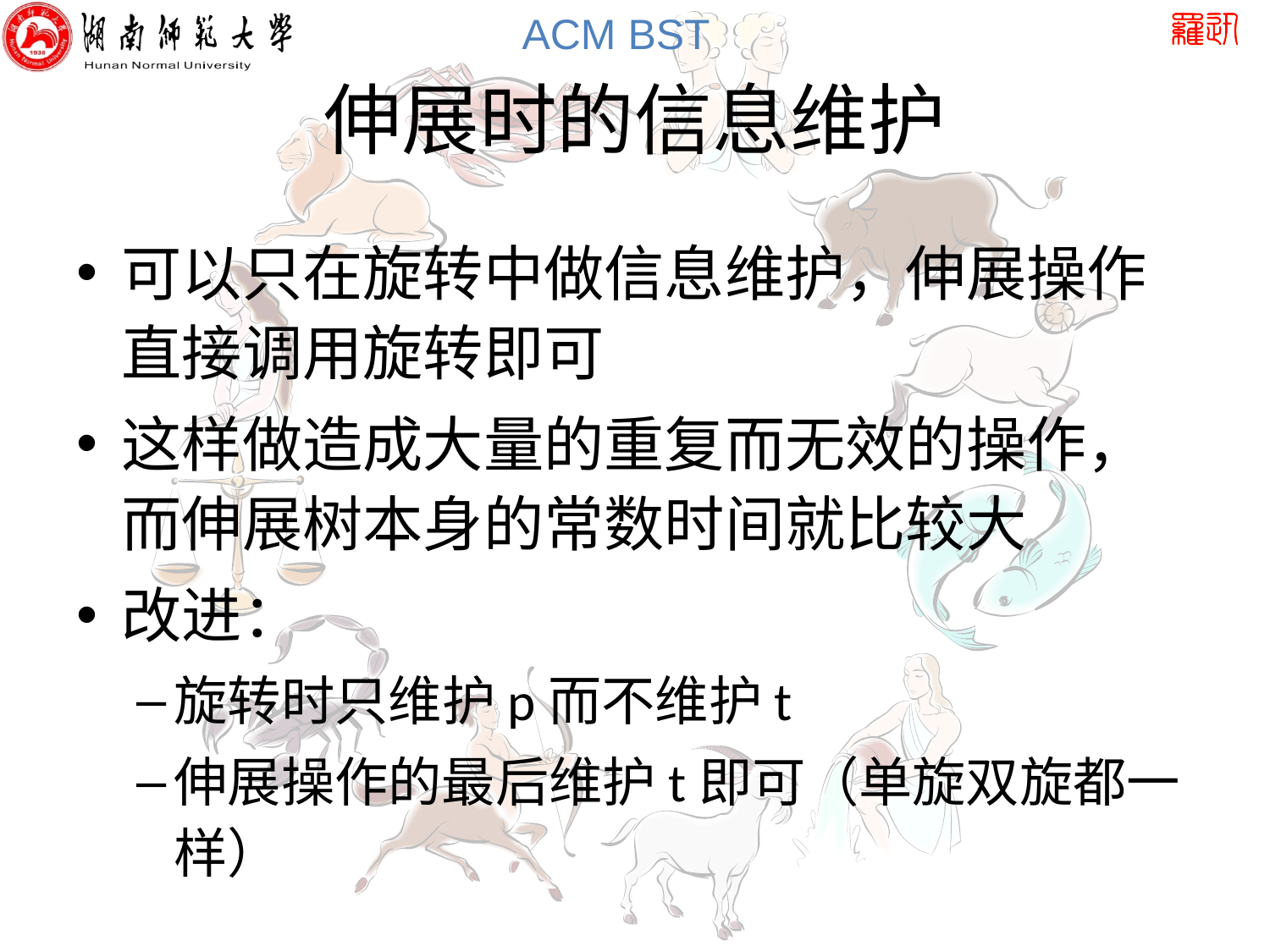

# 伸展时的信息维护
可以只在旋转中做信息维护，伸展操作直接调用旋转即可
这样做造成大量的重复而无效的操作，而伸展树本身的常数时间就比较大
改进：
旋转时只维护p而不维护t
伸展操作的最后维护t即可（单旋双旋都一样）